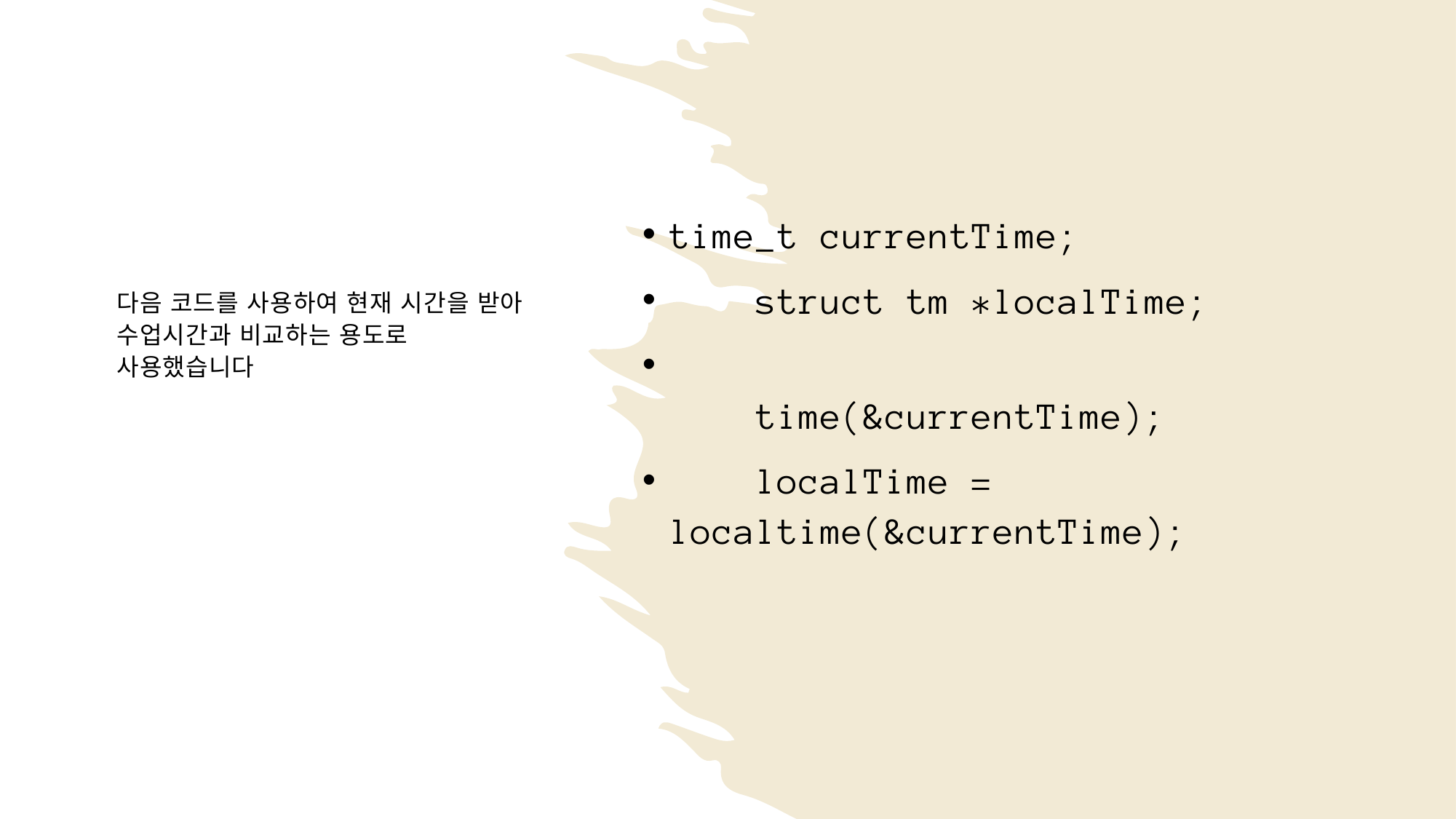

time_t currentTime;
    struct tm *localTime;
    time(&currentTime);
    localTime = localtime(&currentTime);

다음 코드를 사용하여 현재 시간을 받아 수업시간과 비교하는 용도로 사용했습니다